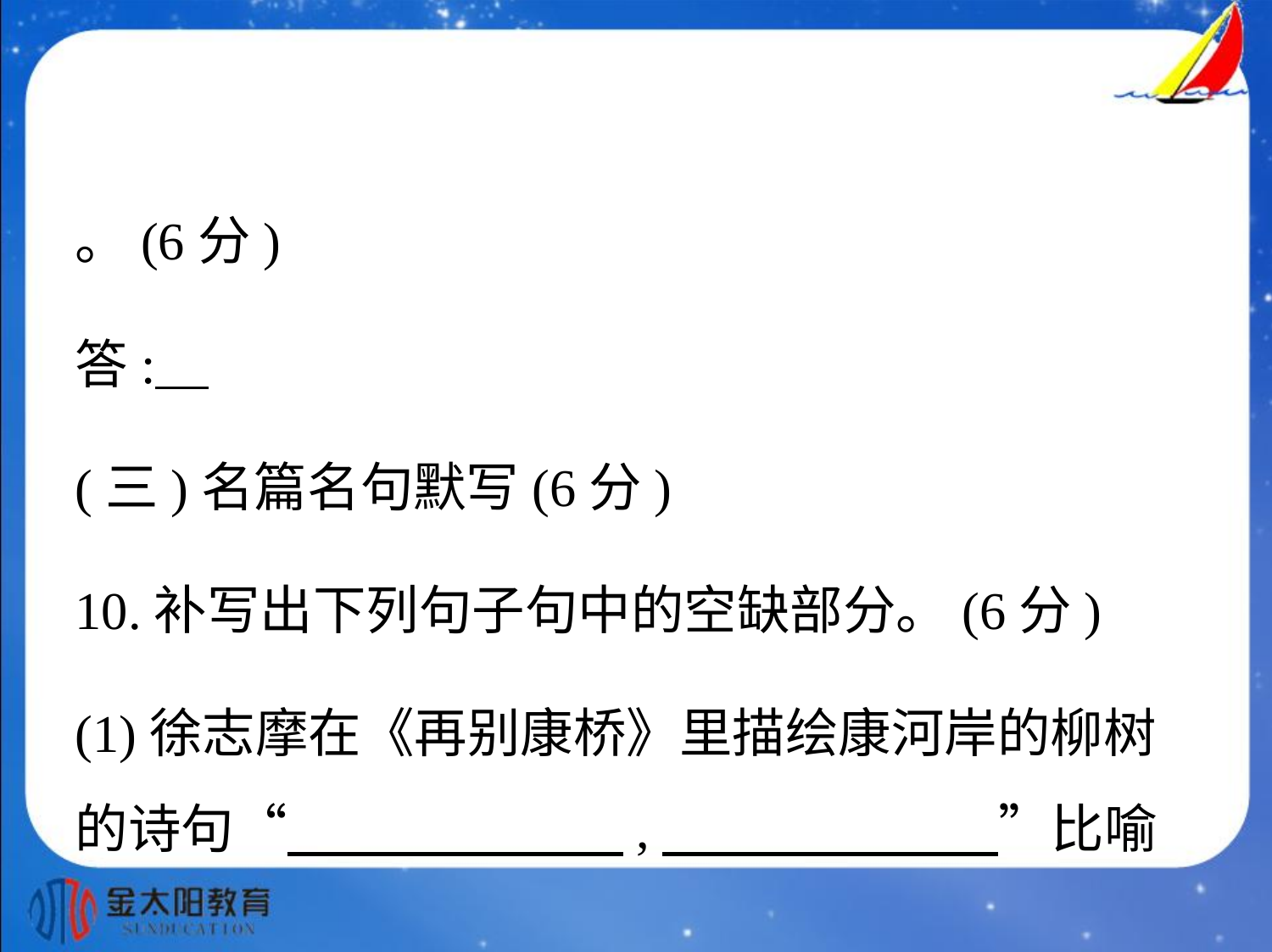

。(6分)
答:
(三)名篇名句默写(6分)
10.补写出下列句子句中的空缺部分。(6分)
(1)徐志摩在《再别康桥》里描绘康河岸的柳树
的诗句“　　　 　 　    ,　　　 　 　    ”比喻